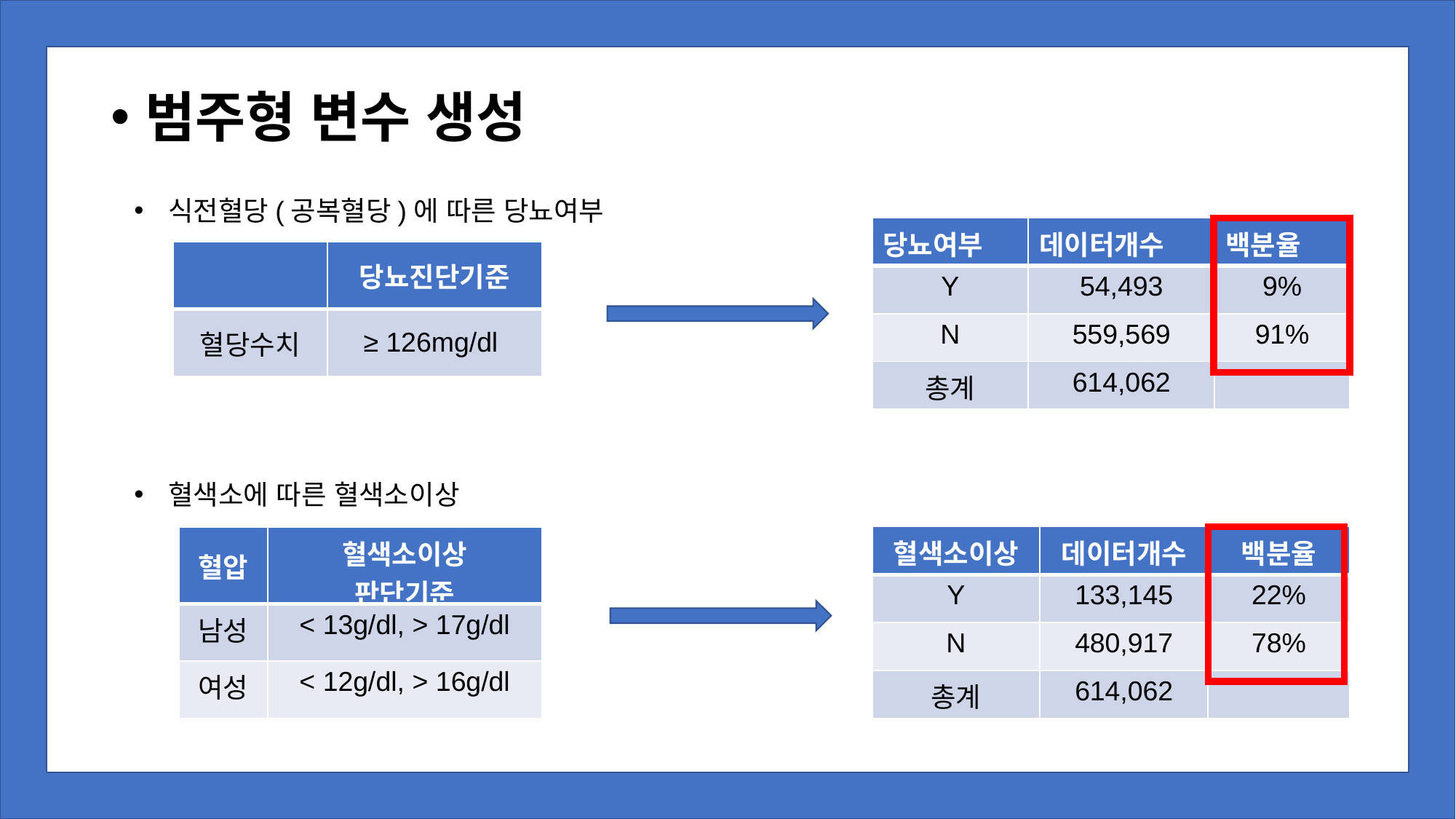

범주형 변수 생성
식전혈당(공복혈당)에 따른 당뇨여부
| 당뇨여부 | 데이터개수 | 백분율 |
| --- | --- | --- |
| Y | 54,493 | 9% |
| N | 559,569 | 91% |
| 총계 | 614,062 |  |

|  | 당뇨진단기준 |
| --- | --- |
| 혈당수치 | ≥ 126mg/dl |

혈색소에 따른 혈색소이상
| 혈색소이상 | 데이터개수 | 백분율 |
| --- | --- | --- |
| Y | 133,145 | 22% |
| N | 480,917 | 78% |
| 총계 | 614,062 |  |

| 혈압 | 혈색소이상 판단기준 |
| --- | --- |
| 남성 | < 13g/dl, > 17g/dl |
| 여성 | < 12g/dl, > 16g/dl |